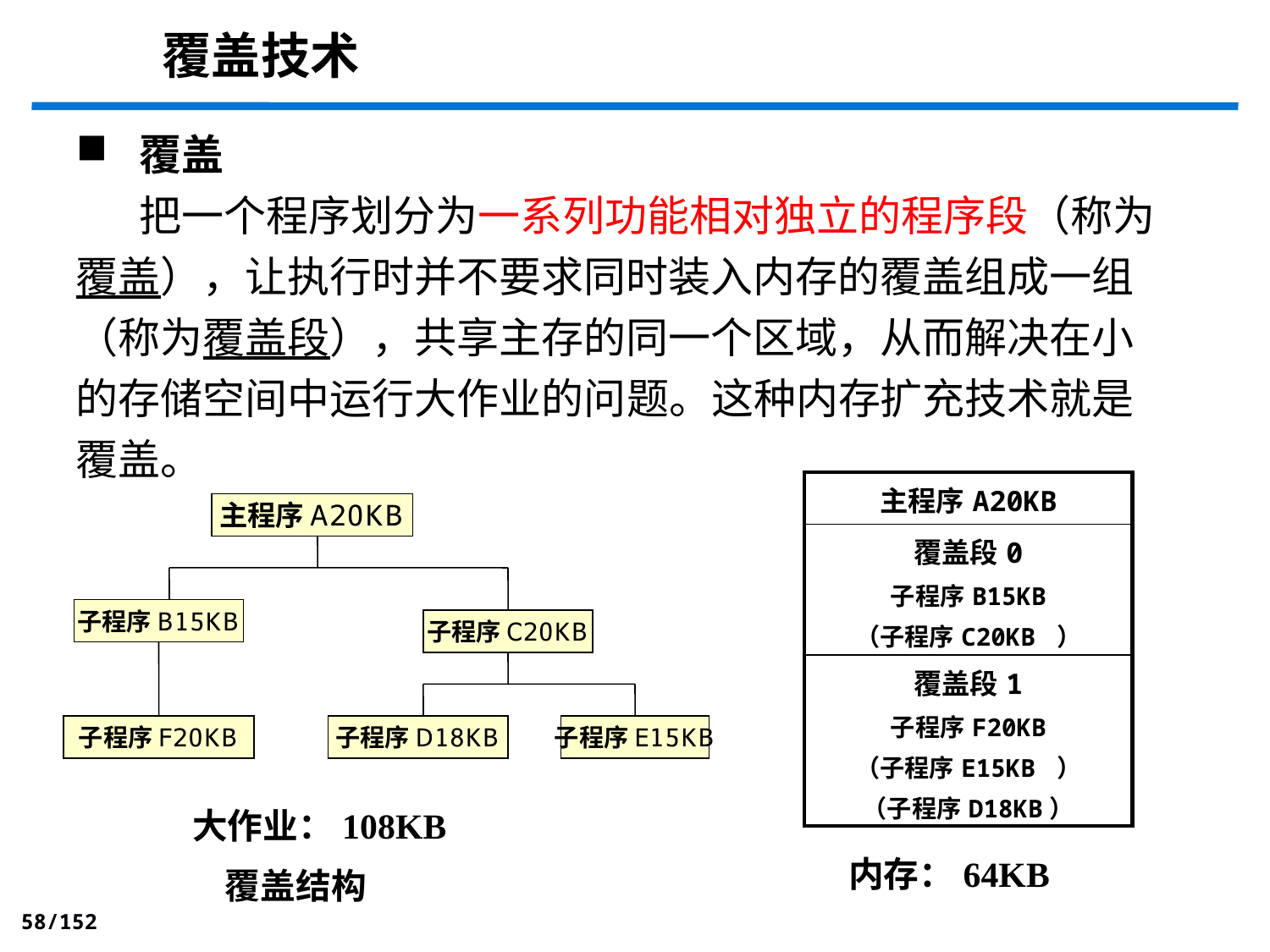

覆盖技术
覆盖
把一个程序划分为一系列功能相对独立的程序段（称为覆盖），让执行时并不要求同时装入内存的覆盖组成一组（称为覆盖段），共享主存的同一个区域，从而解决在小的存储空间中运行大作业的问题。这种内存扩充技术就是覆盖。
| 主程序A20KB |
| --- |
| 覆盖段0 子程序B15KB （子程序C20KB ） |
| 覆盖段1 子程序F20KB （子程序E15KB ） （子程序D18KB） |
主程序A20KB

子程序B15KB
子程序C20KB

子程序F20KB
子程序D18KB
子程序E15KB
大作业：108KB
   覆盖结构
内存：64KB